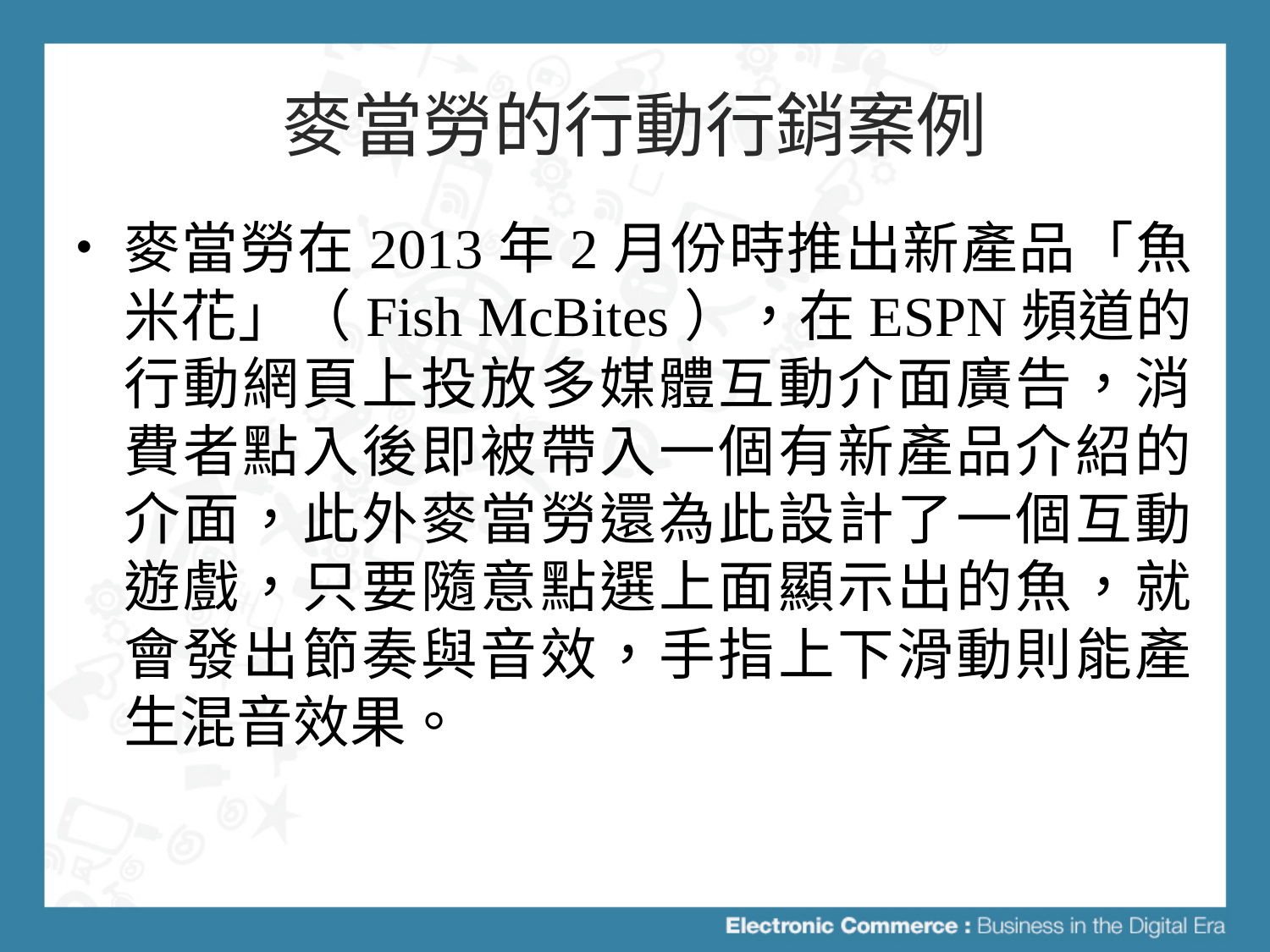

# 麥當勞的行動行銷案例
麥當勞在2013年2月份時推出新產品「魚米花」（Fish McBites），在ESPN頻道的行動網頁上投放多媒體互動介面廣告，消費者點入後即被帶入一個有新產品介紹的介面，此外麥當勞還為此設計了一個互動遊戲，只要隨意點選上面顯示出的魚，就會發出節奏與音效，手指上下滑動則能產生混音效果。